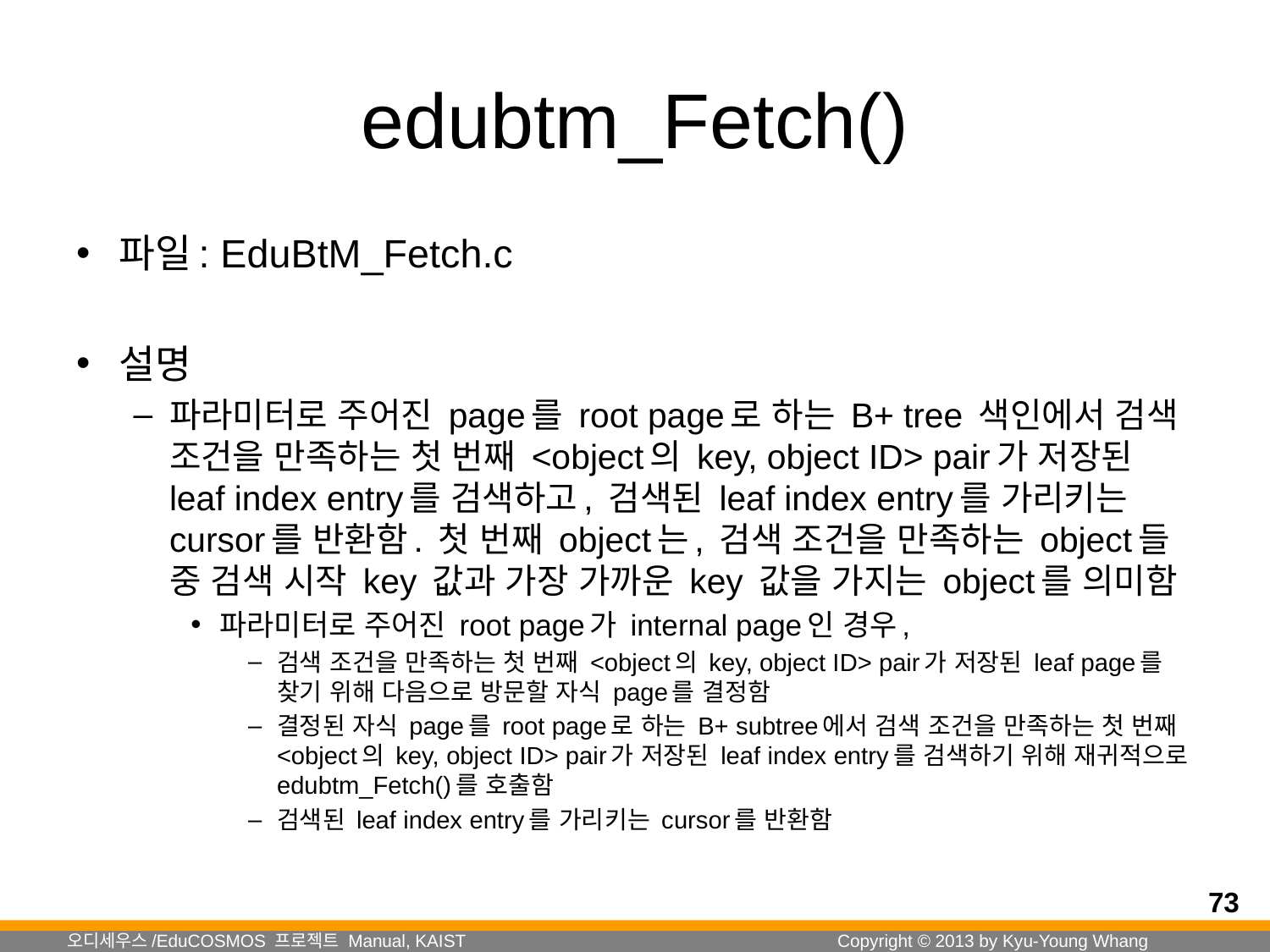

# edubtm_Fetch()
파일: EduBtM_Fetch.c

설명
파라미터로 주어진 page를 root page로 하는 B+ tree 색인에서 검색 조건을 만족하는 첫 번째 <object의 key, object ID> pair가 저장된 leaf index entry를 검색하고, 검색된 leaf index entry를 가리키는 cursor를 반환함. 첫 번째 object는, 검색 조건을 만족하는 object들 중 검색 시작 key 값과 가장 가까운 key 값을 가지는 object를 의미함
파라미터로 주어진 root page가 internal page인 경우,
검색 조건을 만족하는 첫 번째 <object의 key, object ID> pair가 저장된 leaf page를 찾기 위해 다음으로 방문할 자식 page를 결정함
결정된 자식 page를 root page로 하는 B+ subtree에서 검색 조건을 만족하는 첫 번째 <object의 key, object ID> pair가 저장된 leaf index entry를 검색하기 위해 재귀적으로 edubtm_Fetch()를 호출함
검색된 leaf index entry를 가리키는 cursor를 반환함